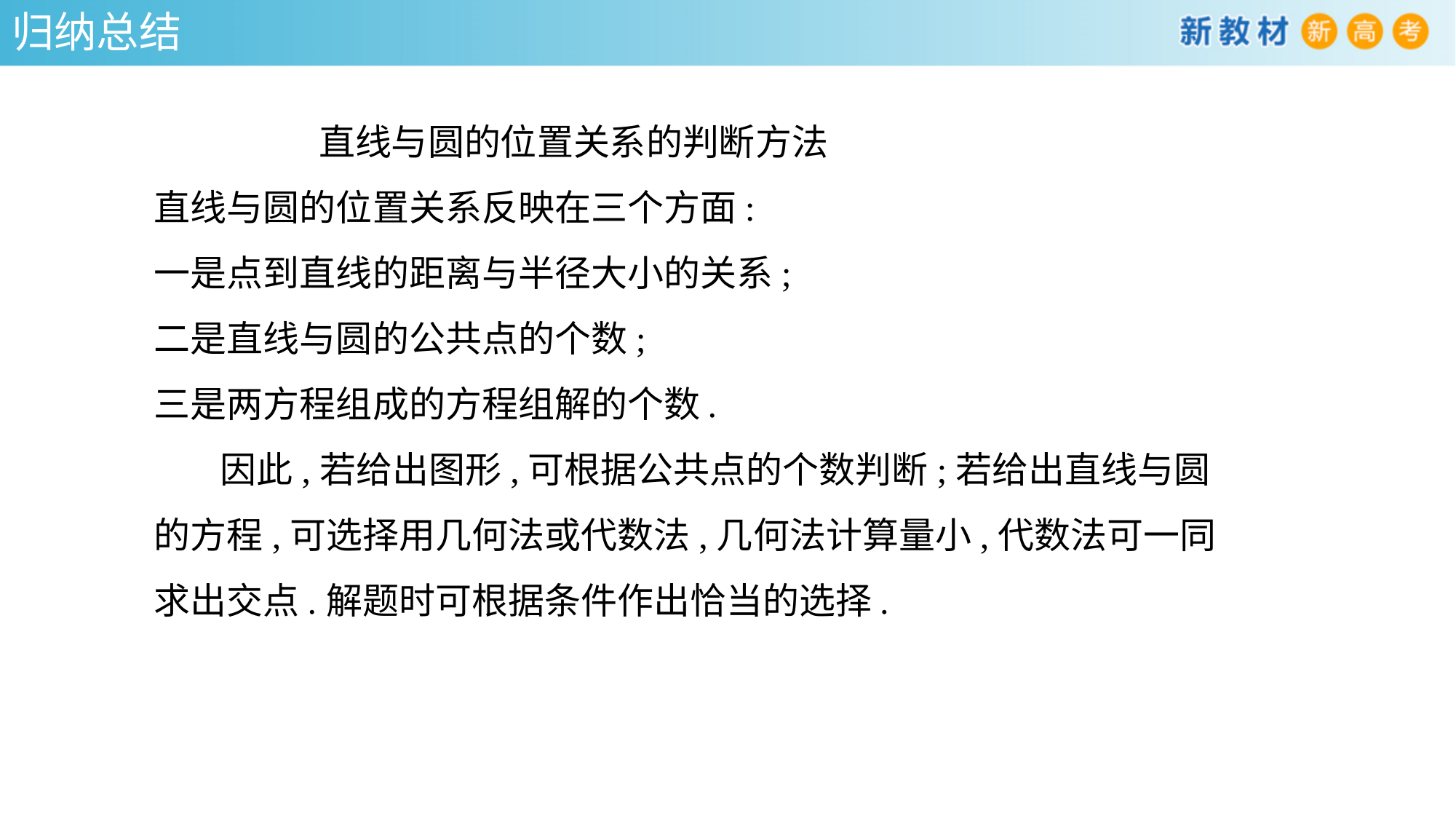

归纳总结
                     直线与圆的位置关系的判断方法
直线与圆的位置关系反映在三个方面:
一是点到直线的距离与半径大小的关系;
二是直线与圆的公共点的个数;
三是两方程组成的方程组解的个数.
       因此,若给出图形,可根据公共点的个数判断;若给出直线与圆的方程,可选择用几何法或代数法,几何法计算量小,代数法可一同求出交点.解题时可根据条件作出恰当的选择.